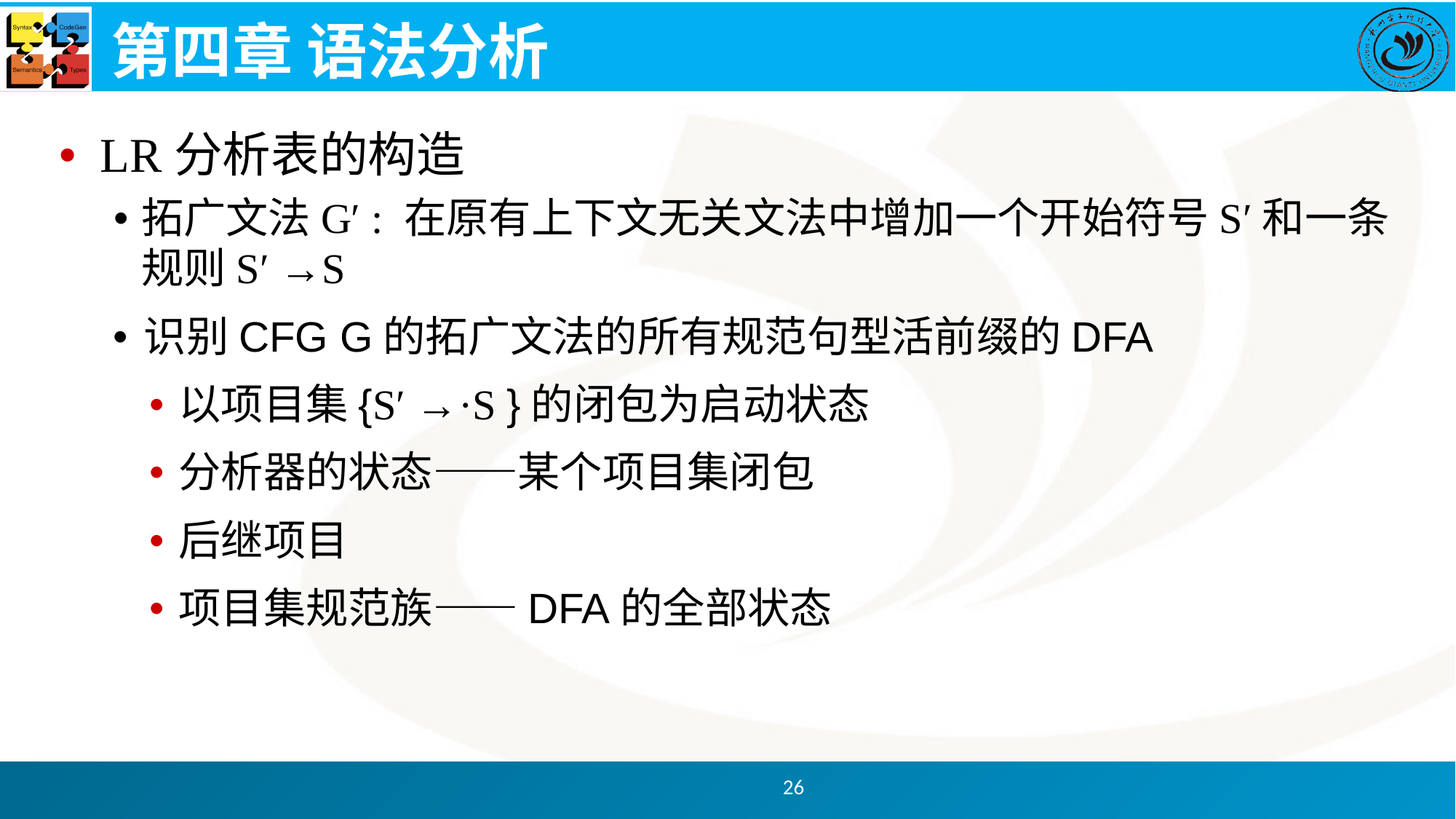

# 第四章 语法分析
LR分析表的构造
拓广文法G′ : 在原有上下文无关文法中增加一个开始符号S′和一条规则S′ →S
识别CFG G的拓广文法的所有规范句型活前缀的DFA
以项目集{S′ →·S }的闭包为启动状态
分析器的状态——某个项目集闭包
后继项目
项目集规范族——DFA的全部状态
26